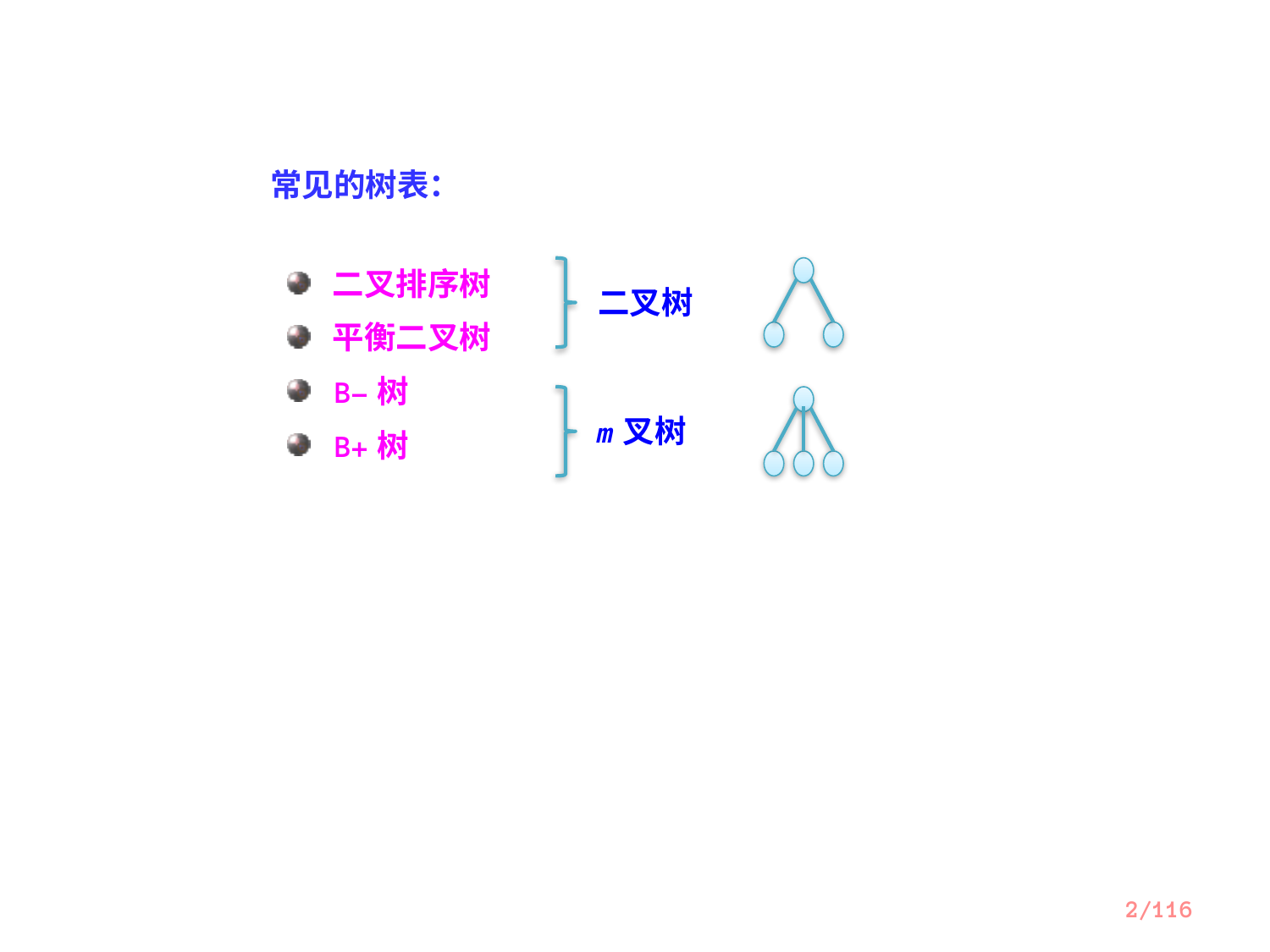

常见的树表：
 二叉排序树
 平衡二叉树
 B-树
 B+树

二叉树

m叉树

2/116